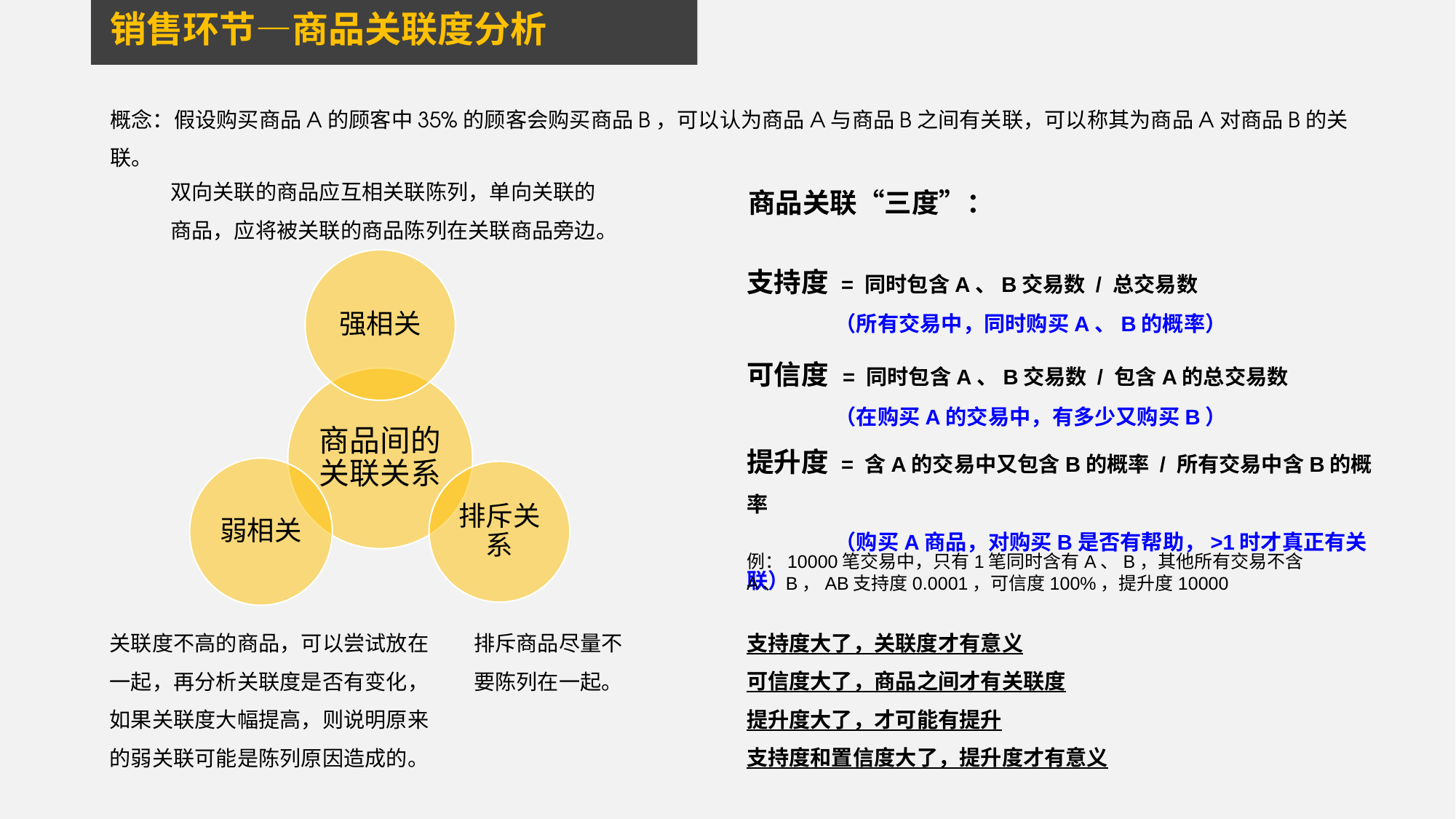

销售环节—商品关联度分析
概念：假设购买商品A的顾客中35%的顾客会购买商品B，可以认为商品A与商品B之间有关联，可以称其为商品A对商品B的关联。
双向关联的商品应互相关联陈列，单向关联的商品，应将被关联的商品陈列在关联商品旁边。
商品关联“三度”：
支持度 = 同时包含A、B交易数 / 总交易数
                 （所有交易中，同时购买A、B的概率）
可信度 = 同时包含A、B交易数 / 包含A的总交易数
                 （在购买A的交易中，有多少又购买B）
提升度 = 含A的交易中又包含B的概率 / 所有交易中含B的概率
                 （购买A商品，对购买B是否有帮助，>1时才真正有关联）
商品间的关联关系
强相关
排斥关系
弱相关
例：10000笔交易中，只有1笔同时含有A、B，其他所有交易不含A、B，AB支持度0.0001，可信度100%，提升度10000
支持度大了，关联度才有意义
可信度大了，商品之间才有关联度
提升度大了，才可能有提升
支持度和置信度大了，提升度才有意义
关联度不高的商品，可以尝试放在一起，再分析关联度是否有变化，如果关联度大幅提高，则说明原来的弱关联可能是陈列原因造成的。
排斥商品尽量不要陈列在一起。